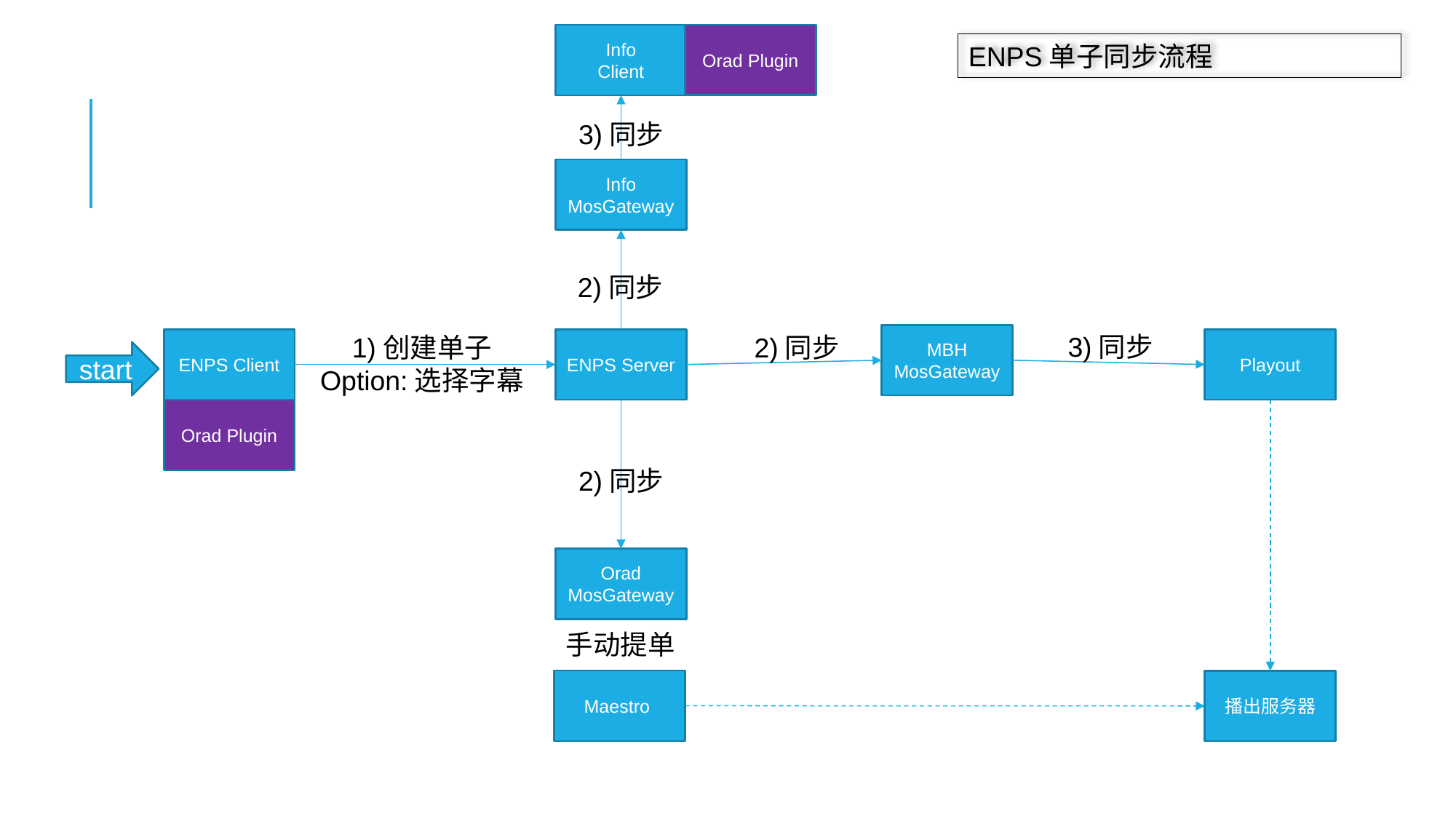

Orad Plugin
Info
Client
ENPS单子同步流程
3)同步
Info MosGateway
2)同步
3)同步
1)创建单子
Option:选择字幕
2)同步
MBH
MosGateway
ENPS Client
ENPS Server
Playout
start
Orad Plugin
2)同步
Orad MosGateway
手动提单
Maestro
播出服务器